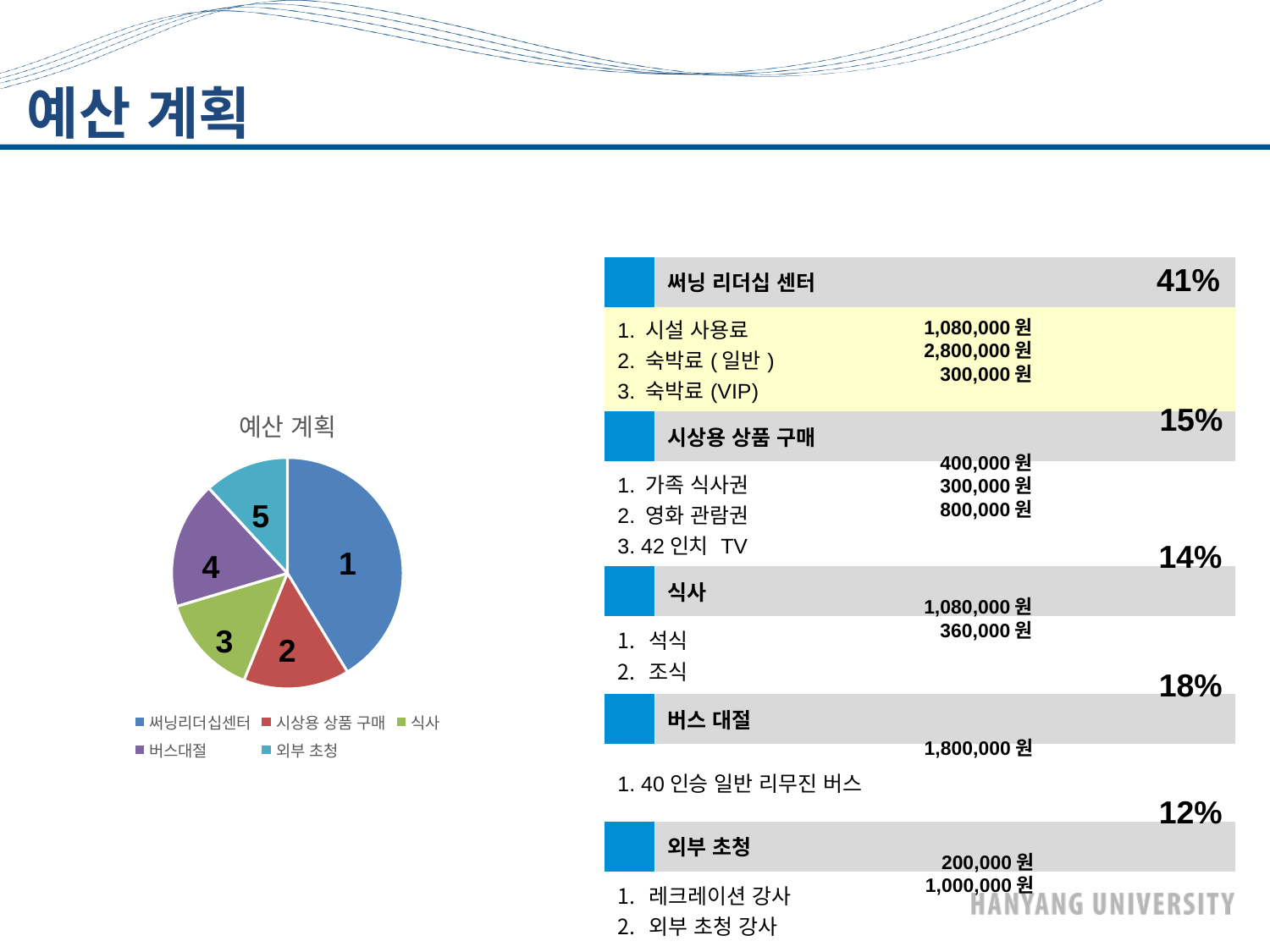

# 예산 계획

41%
| 1 | 써닝 리더십 센터 |
| --- | --- |
| 1. 시설 사용료 2. 숙박료(일반) 3. 숙박료(VIP) |  |
| 2 | 시상용 상품 구매 |
| 1. 가족 식사권 2. 영화 관람권 3. 42인치 TV |  |
| 3 | 식사 |
| 석식 조식 |  |
| 4 | 버스 대절 |
| 1. 40인승 일반 리무진 버스 |  |
| 5 | 외부 초청 |
| 레크레이션 강사 외부 초청 강사 |  |
1,080,000원
2,800,000원
300,000원

### Chart: 예산 계획

| Category |  |
|---|---|
| 써닝리더십센터 | 4180000.0 |
| 시상용 상품 구매 | 1500000.0 |
| 식사 | 1440000.0 |
| 버스대절 | 1800000.0 |
| 외부 초청 | 1200000.0 |
15%
400,000원
300,000원
800,000원
5
14%
1
4
1,080,000원
360,000원
3
2
18%
1,800,000원
12%
200,000원
1,000,000원